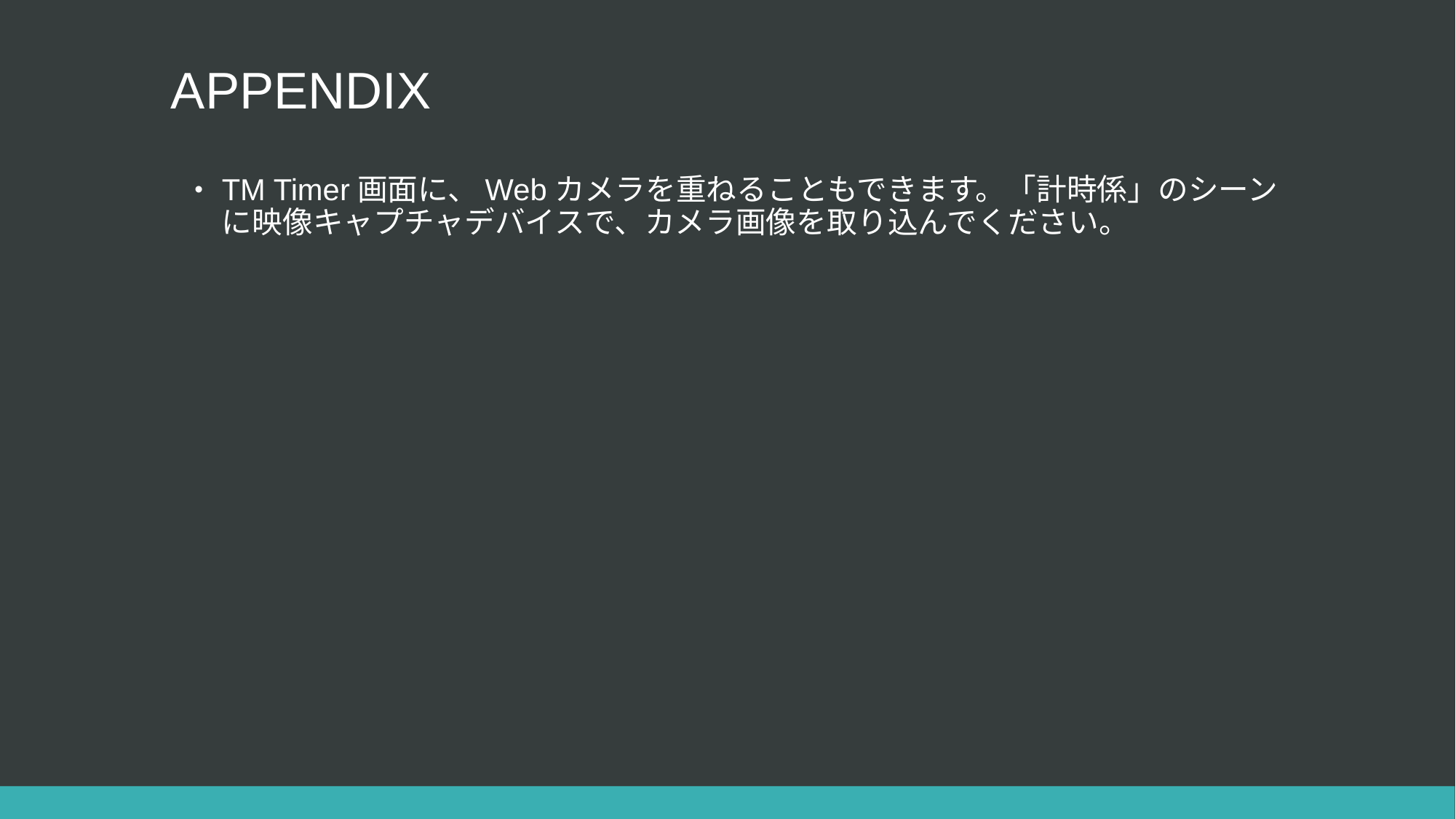

# APPENDIX

TM Timer画面に、Webカメラを重ねることもできます。「計時係」のシーンに映像キャプチャデバイスで、カメラ画像を取り込んでください。